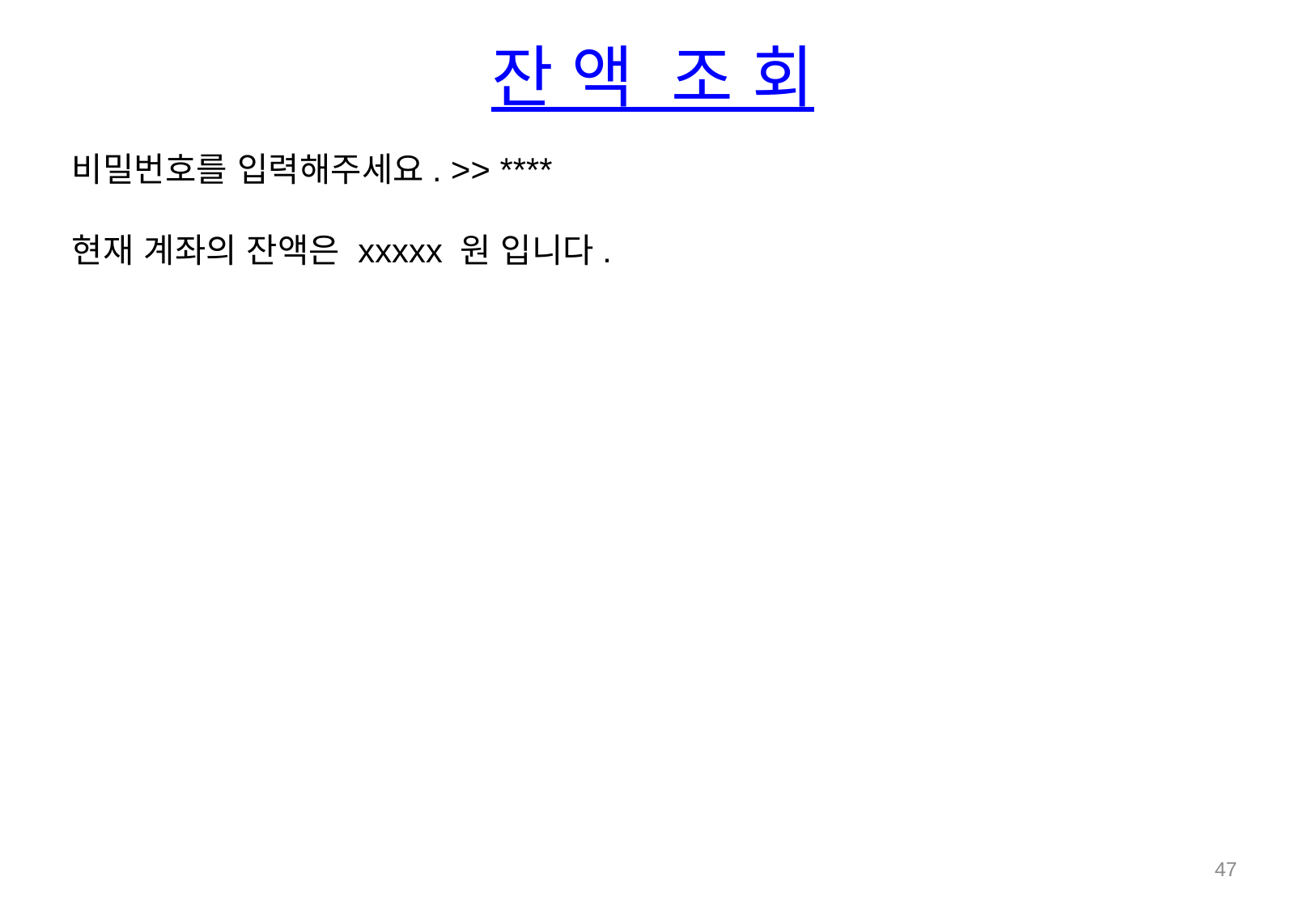

잔 액  조 회
비밀번호를 입력해주세요. >> ****

현재 계좌의 잔액은 xxxxx 원 입니다.

47